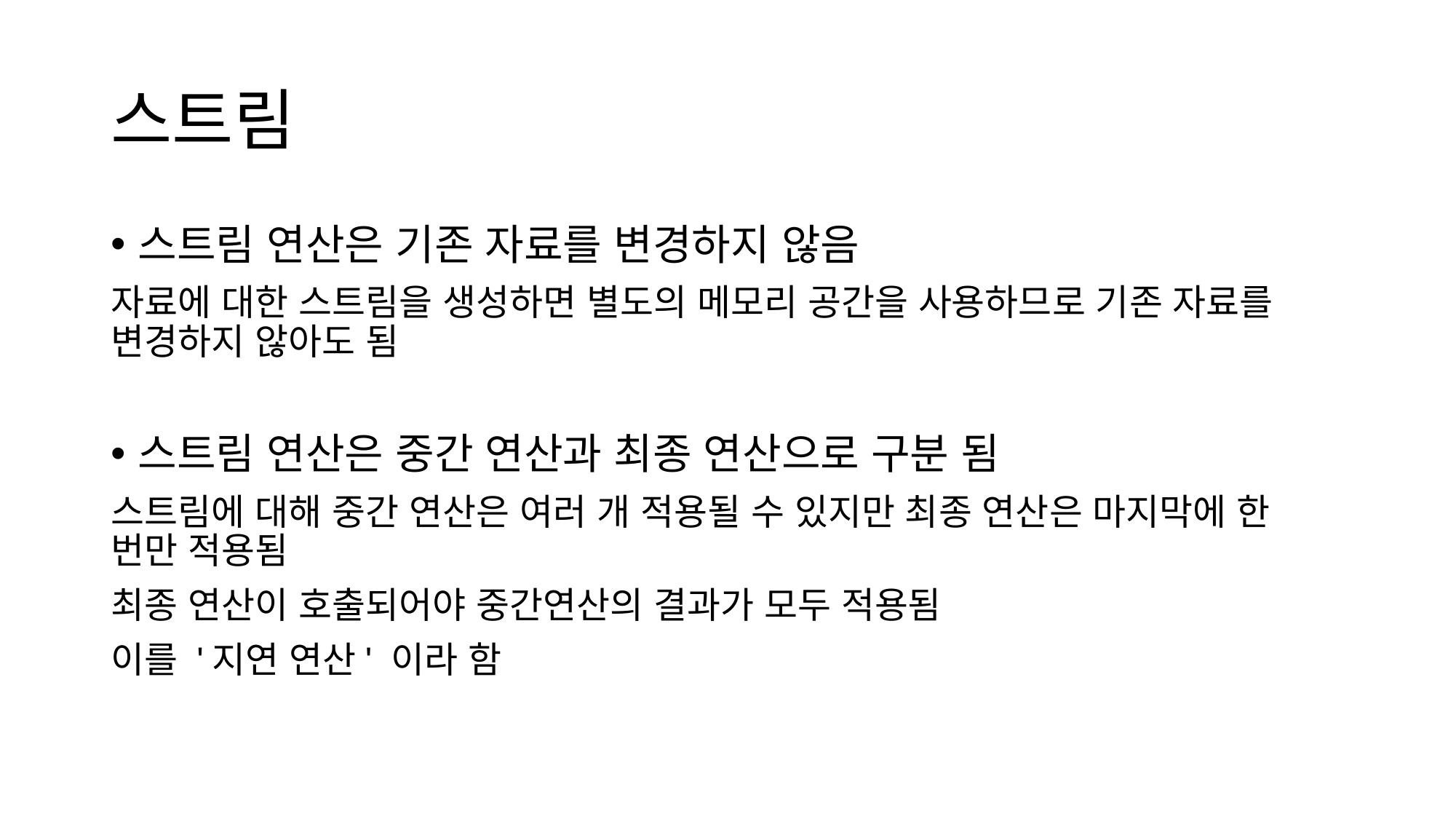

# 스트림
스트림 연산은 기존 자료를 변경하지 않음
자료에 대한 스트림을 생성하면 별도의 메모리 공간을 사용하므로 기존 자료를 변경하지 않아도 됨

스트림 연산은 중간 연산과 최종 연산으로 구분 됨
스트림에 대해 중간 연산은 여러 개 적용될 수 있지만 최종 연산은 마지막에 한 번만 적용됨
최종 연산이 호출되어야 중간연산의 결과가 모두 적용됨
이를 '지연 연산' 이라 함